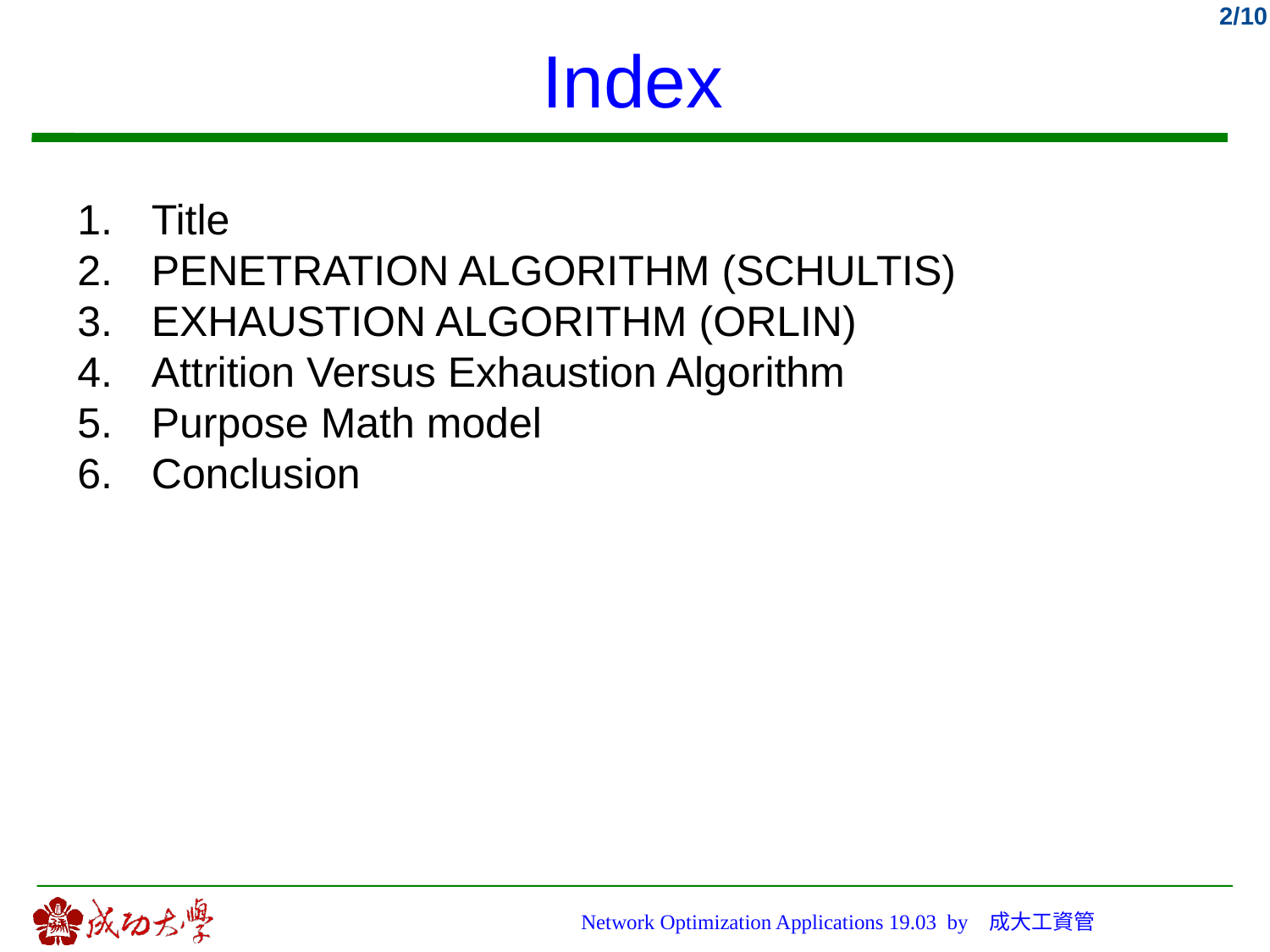

Network Optimization Applications 19.03  by   成大工資管
# Index
Title
PENETRATION ALGORITHM (SCHULTIS)
EXHAUSTION ALGORITHM (ORLIN)
Attrition Versus Exhaustion Algorithm
Purpose Math model
Conclusion